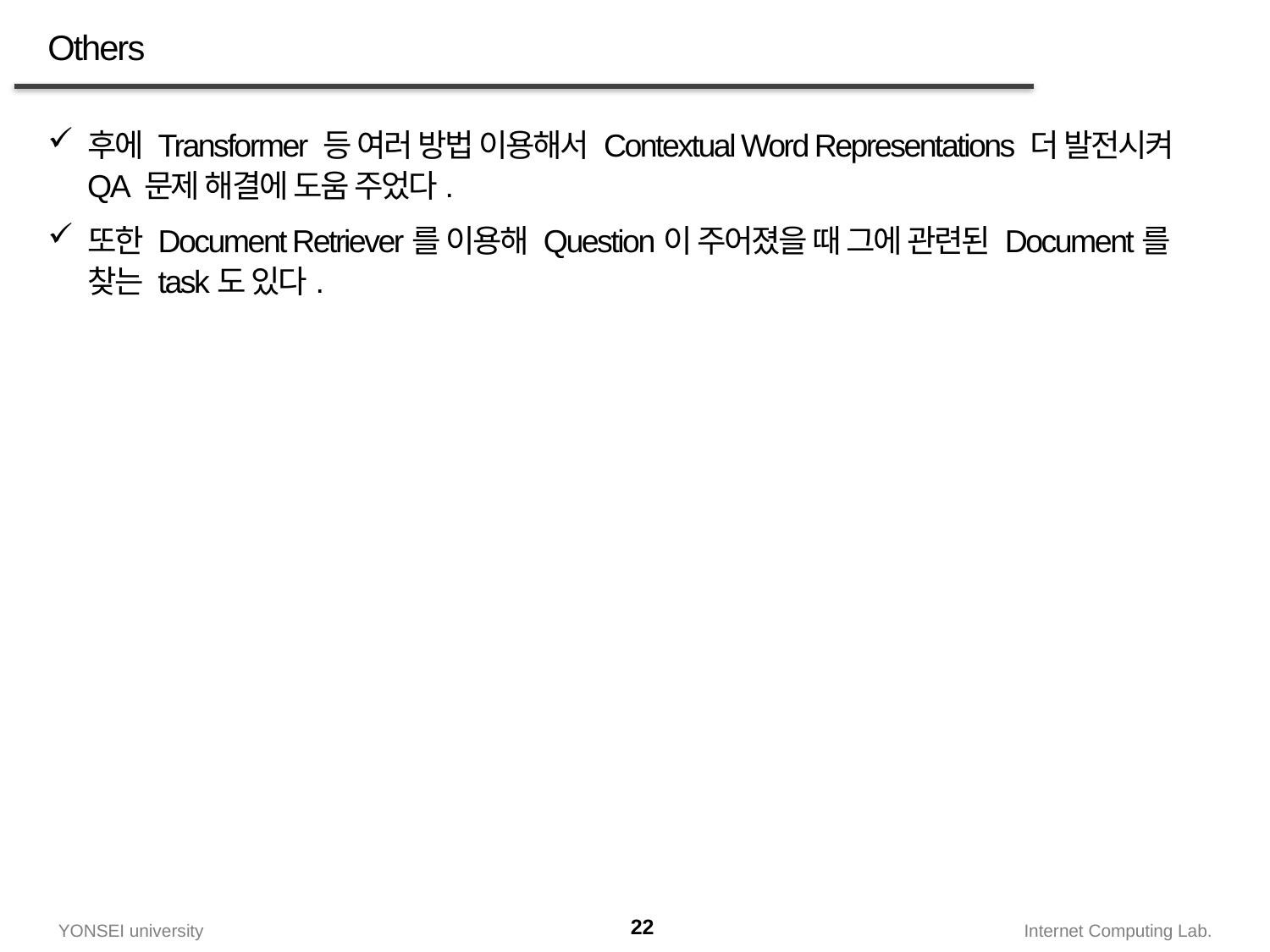

# Others
후에 Transformer 등 여러 방법 이용해서 Contextual Word Representations 더 발전시켜 QA 문제 해결에 도움 주었다.
또한 Document Retriever를 이용해 Question이 주어졌을 때 그에 관련된 Document를 찾는 task도 있다.
22